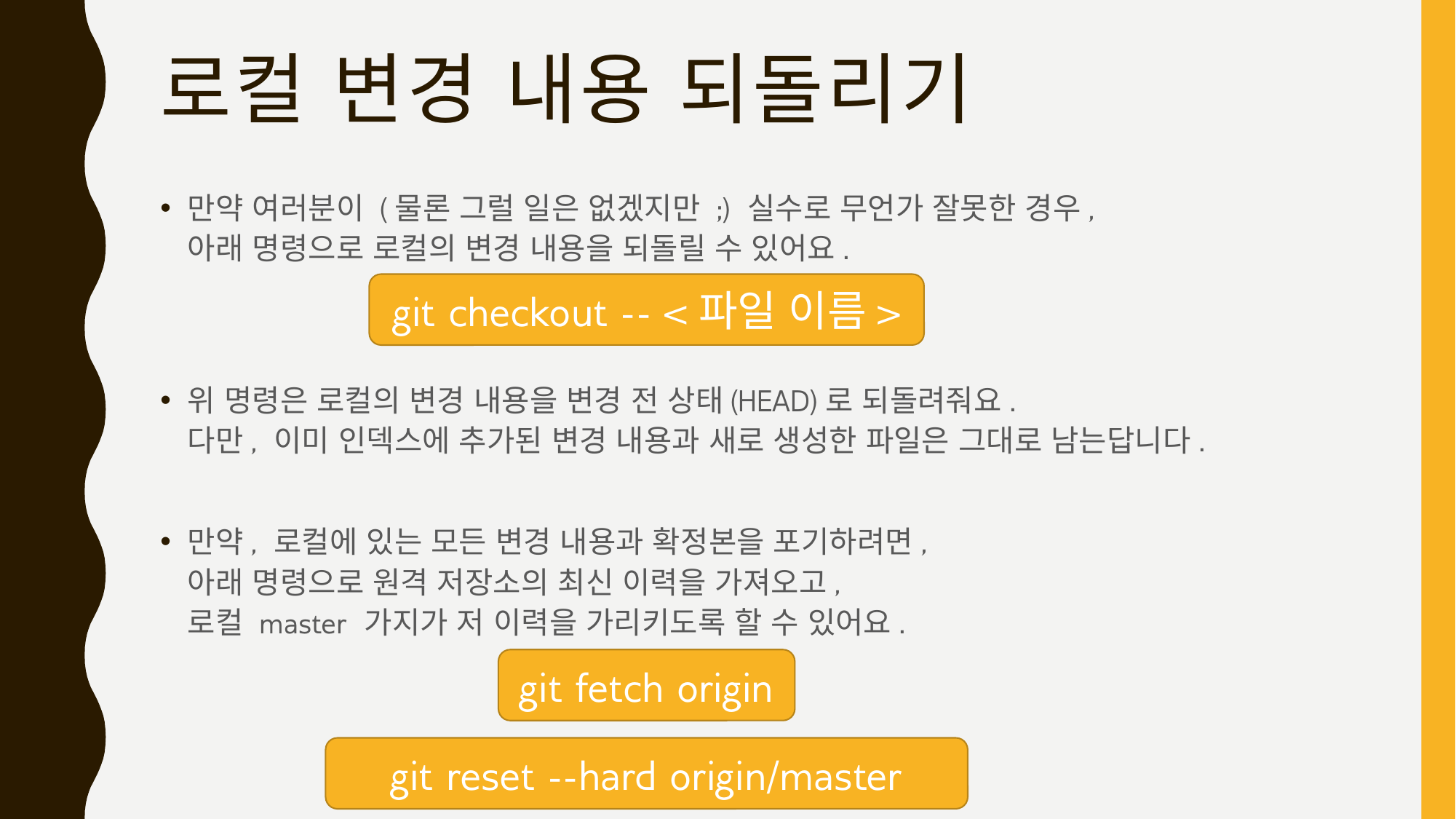

# 로컬 변경 내용 되돌리기
만약 여러분이 (물론 그럴 일은 없겠지만 ;) 실수로 무언가 잘못한 경우,
아래 명령으로 로컬의 변경 내용을 되돌릴 수 있어요.

위 명령은 로컬의 변경 내용을 변경 전 상태(HEAD)로 되돌려줘요.
다만, 이미 인덱스에 추가된 변경 내용과 새로 생성한 파일은 그대로 남는답니다.

만약, 로컬에 있는 모든 변경 내용과 확정본을 포기하려면,
아래 명령으로 원격 저장소의 최신 이력을 가져오고,
로컬 master 가지가 저 이력을 가리키도록 할 수 있어요.
git checkout -- <파일 이름>
git fetch origin
git reset --hard origin/master